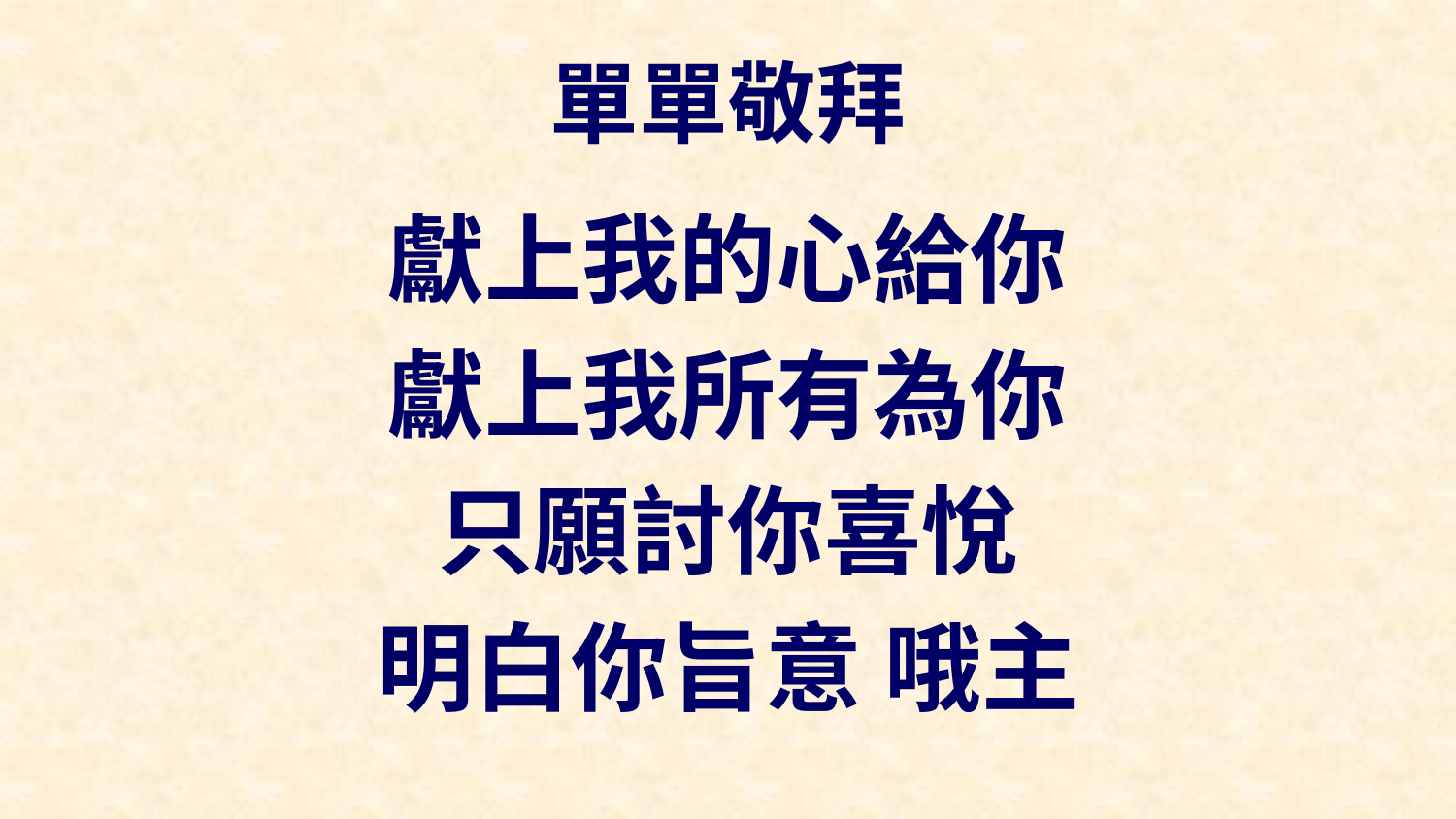

# 單單敬拜
獻上我的心給你
獻上我所有為你
只願討你喜悅
明白你旨意 哦主